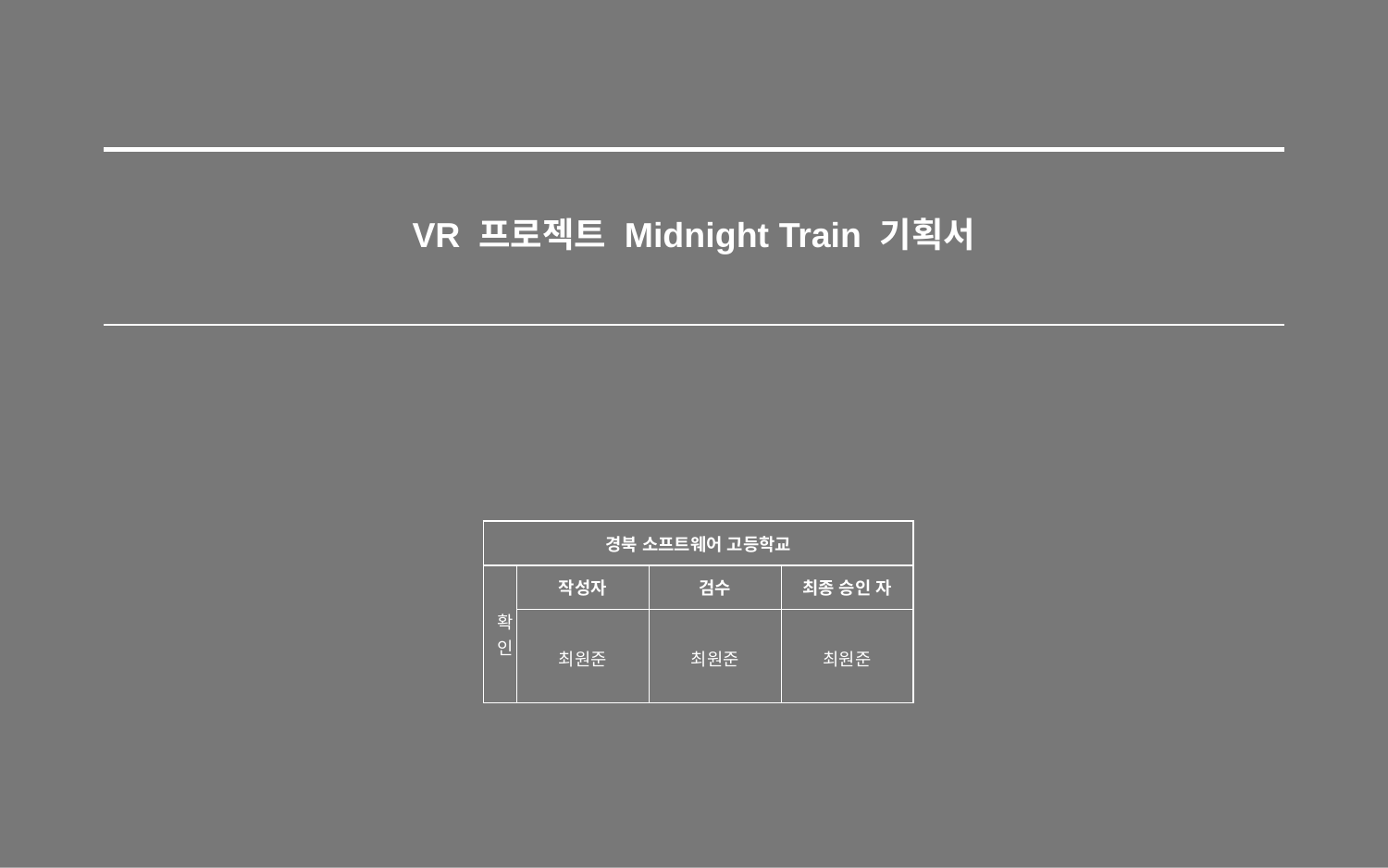

|  |
| --- |
VR 프로젝트 Midnight Train 기획서
| 경북 소프트웨어 고등학교 |  |  |  |
| --- | --- | --- | --- |
| 확 인 | 작성자 | 검수 | 최종 승인 자 |
|  | 최원준 | 최원준 | 최원준 |